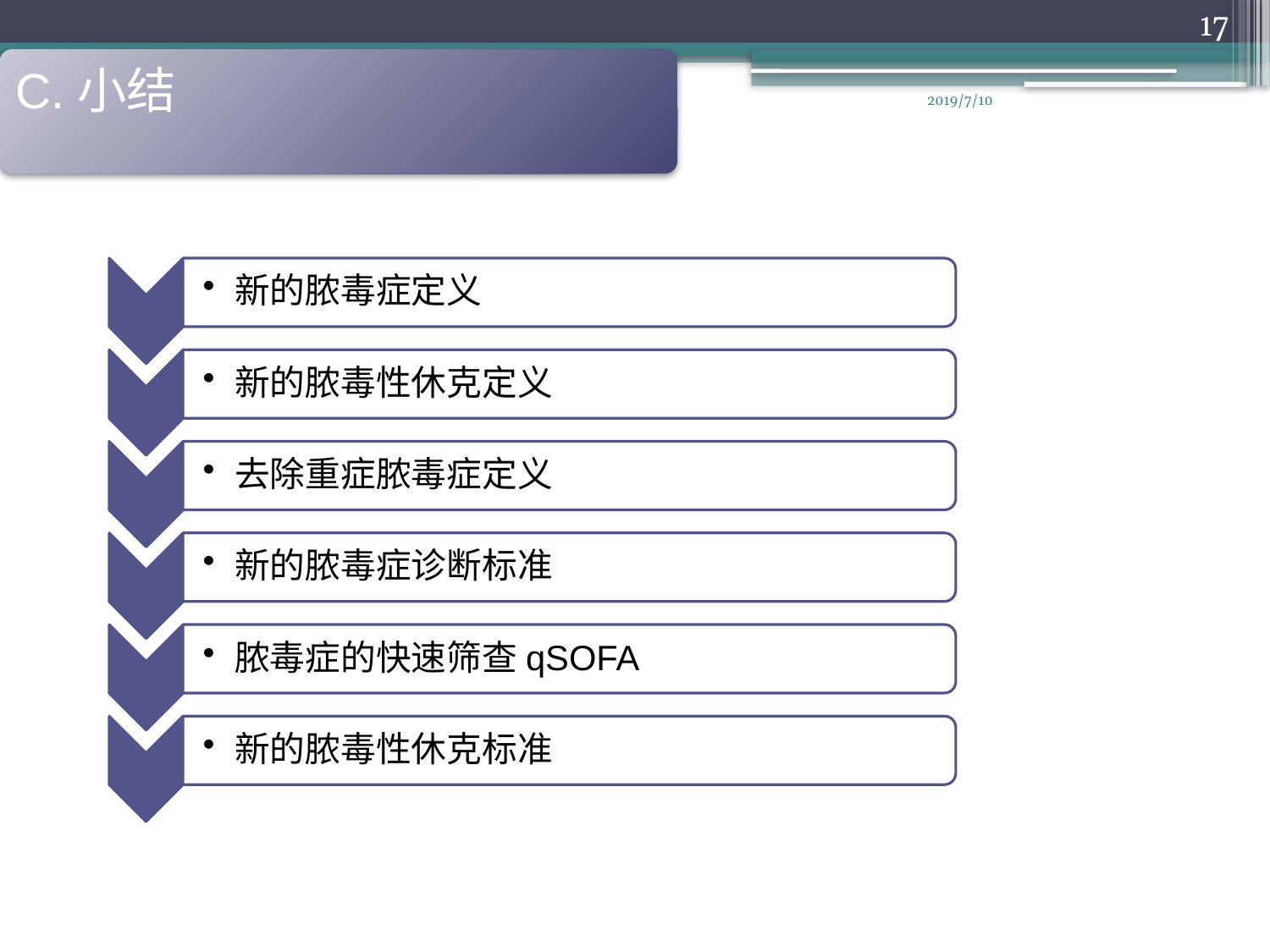

17
C.小结

2019/7/10

新的脓毒症定义

新的脓毒性休克定义

去除重症脓毒症定义

新的脓毒症诊断标准

脓毒症的快速筛查qSOFA

新的脓毒性休克标准